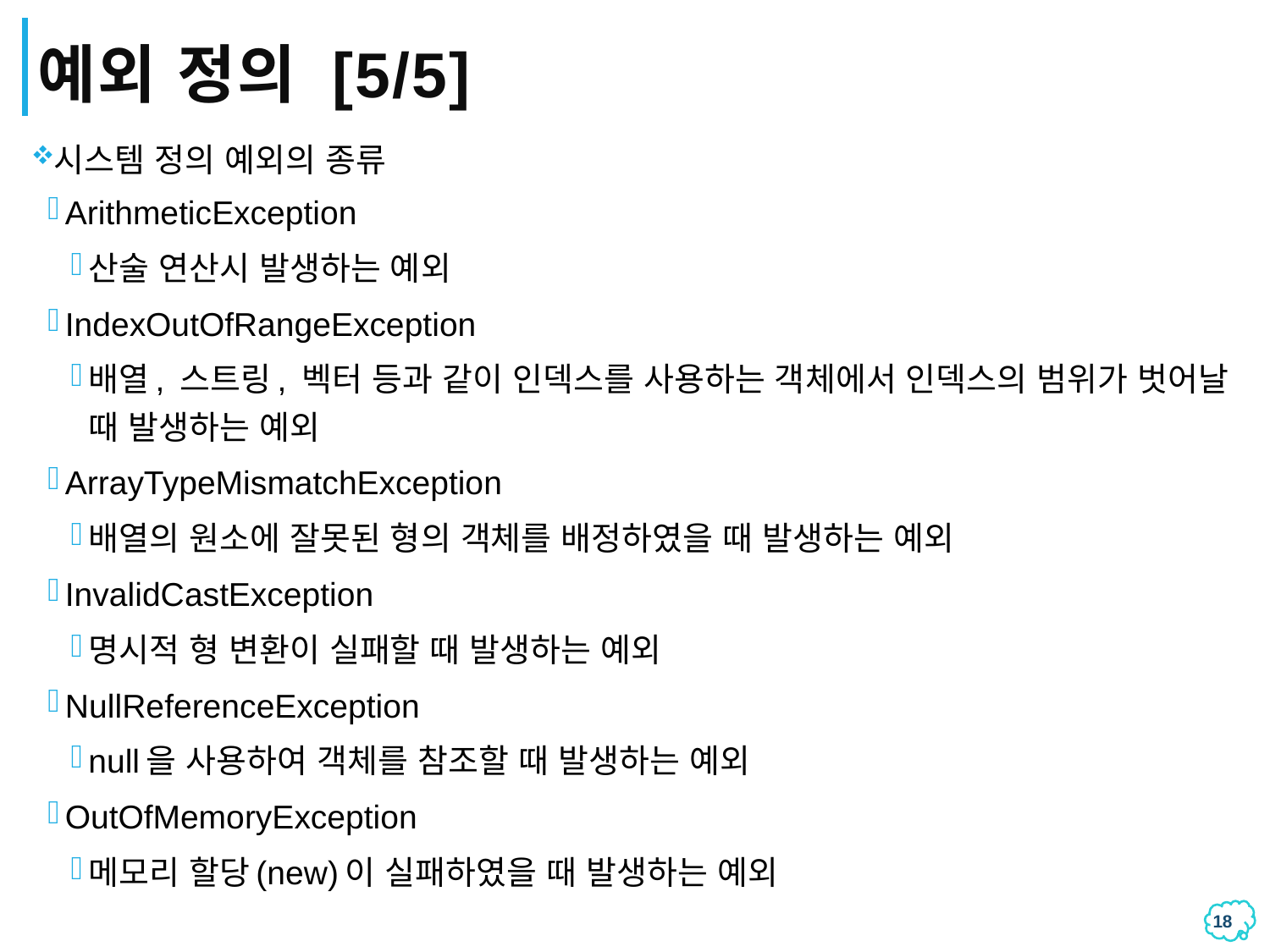

# 예외 정의 [5/5]
시스템 정의 예외의 종류
ArithmeticException
산술 연산시 발생하는 예외
IndexOutOfRangeException
배열, 스트링, 벡터 등과 같이 인덱스를 사용하는 객체에서 인덱스의 범위가 벗어날 때 발생하는 예외
ArrayTypeMismatchException
배열의 원소에 잘못된 형의 객체를 배정하였을 때 발생하는 예외
InvalidCastException
명시적 형 변환이 실패할 때 발생하는 예외
NullReferenceException
null을 사용하여 객체를 참조할 때 발생하는 예외
OutOfMemoryException
메모리 할당(new)이 실패하였을 때 발생하는 예외
18